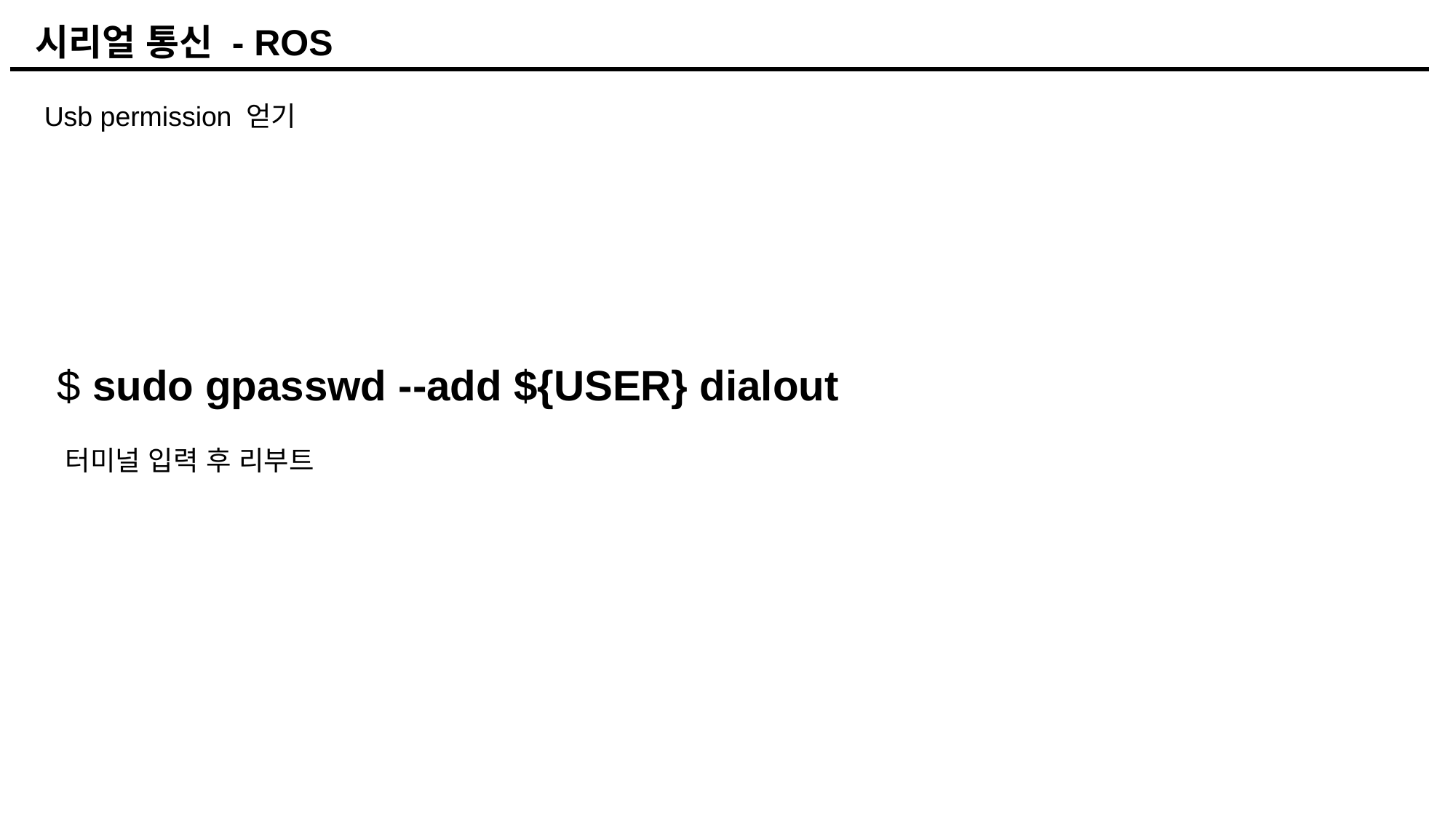

시리얼 통신 - ROS
Usb permission 얻기
$ sudo gpasswd --add ${USER} dialout
터미널 입력 후 리부트